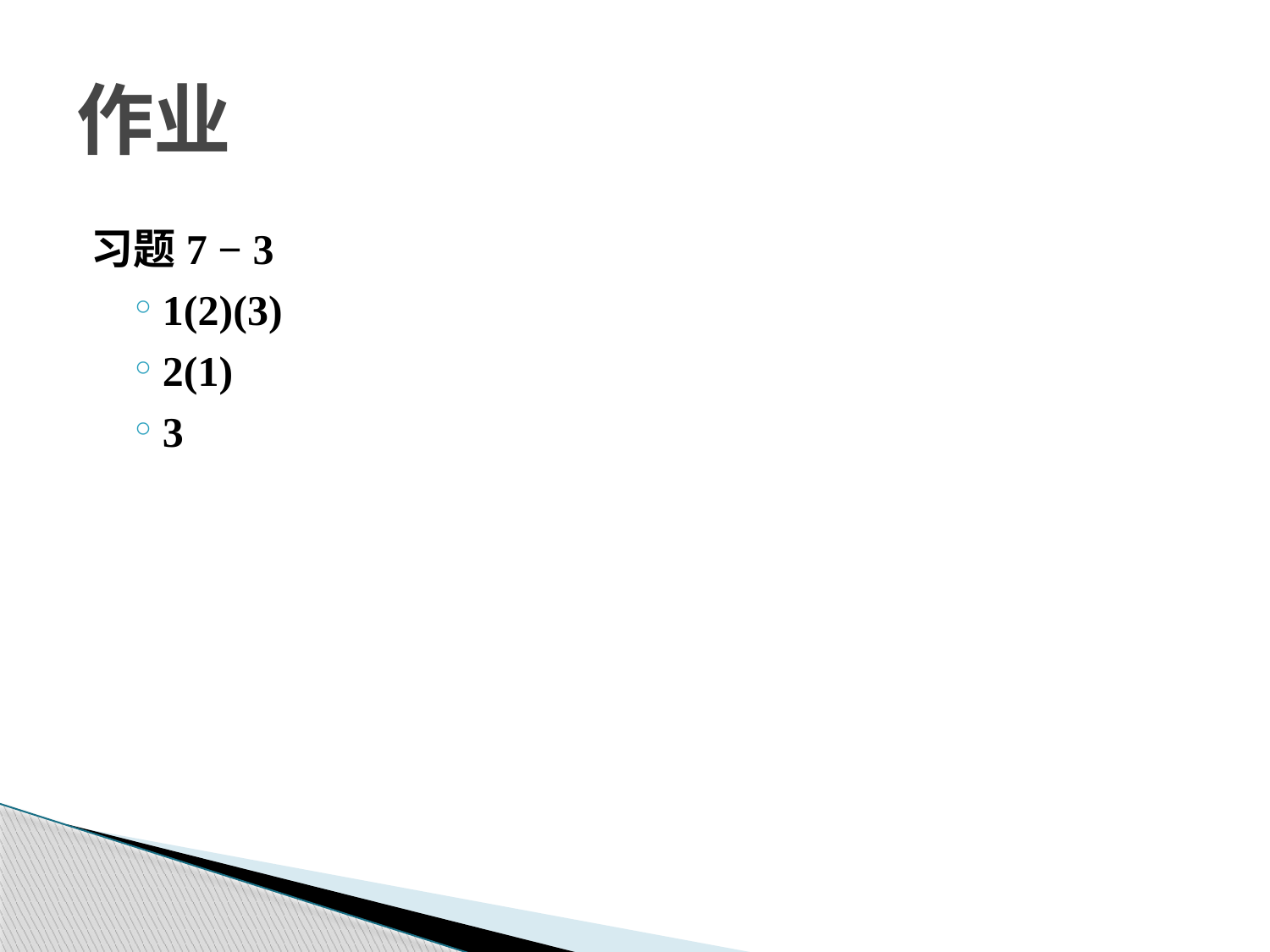

# 作业
习题7 − 3
1(2)(3)
2(1)
3